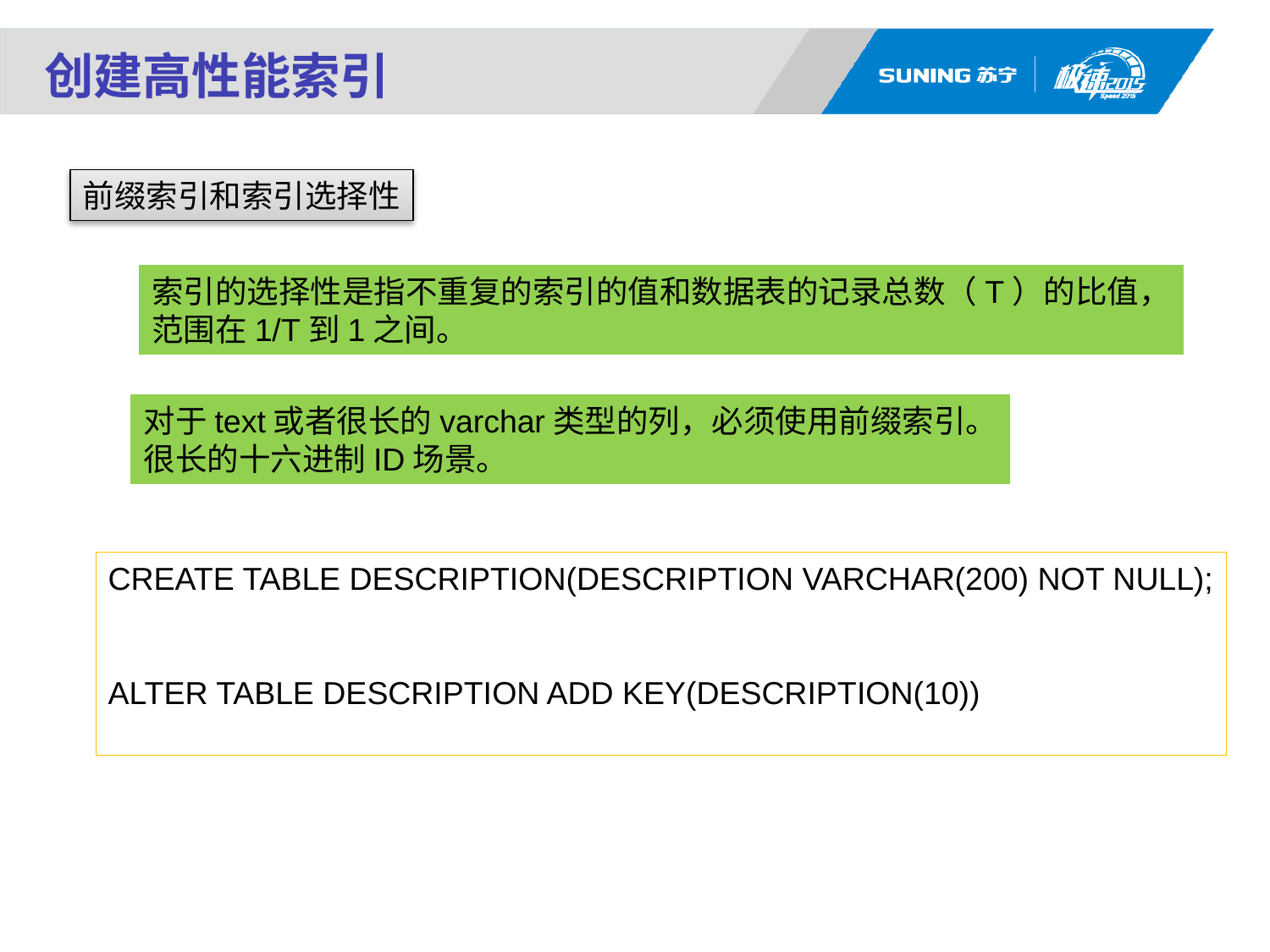

创建高性能索引
前缀索引和索引选择性
索引的选择性是指不重复的索引的值和数据表的记录总数（T）的比值，
范围在1/T到1之间。
对于text或者很长的varchar类型的列，必须使用前缀索引。
很长的十六进制ID场景。
CREATE TABLE DESCRIPTION(DESCRIPTION VARCHAR(200) NOT NULL);

ALTER TABLE DESCRIPTION ADD KEY(DESCRIPTION(10))